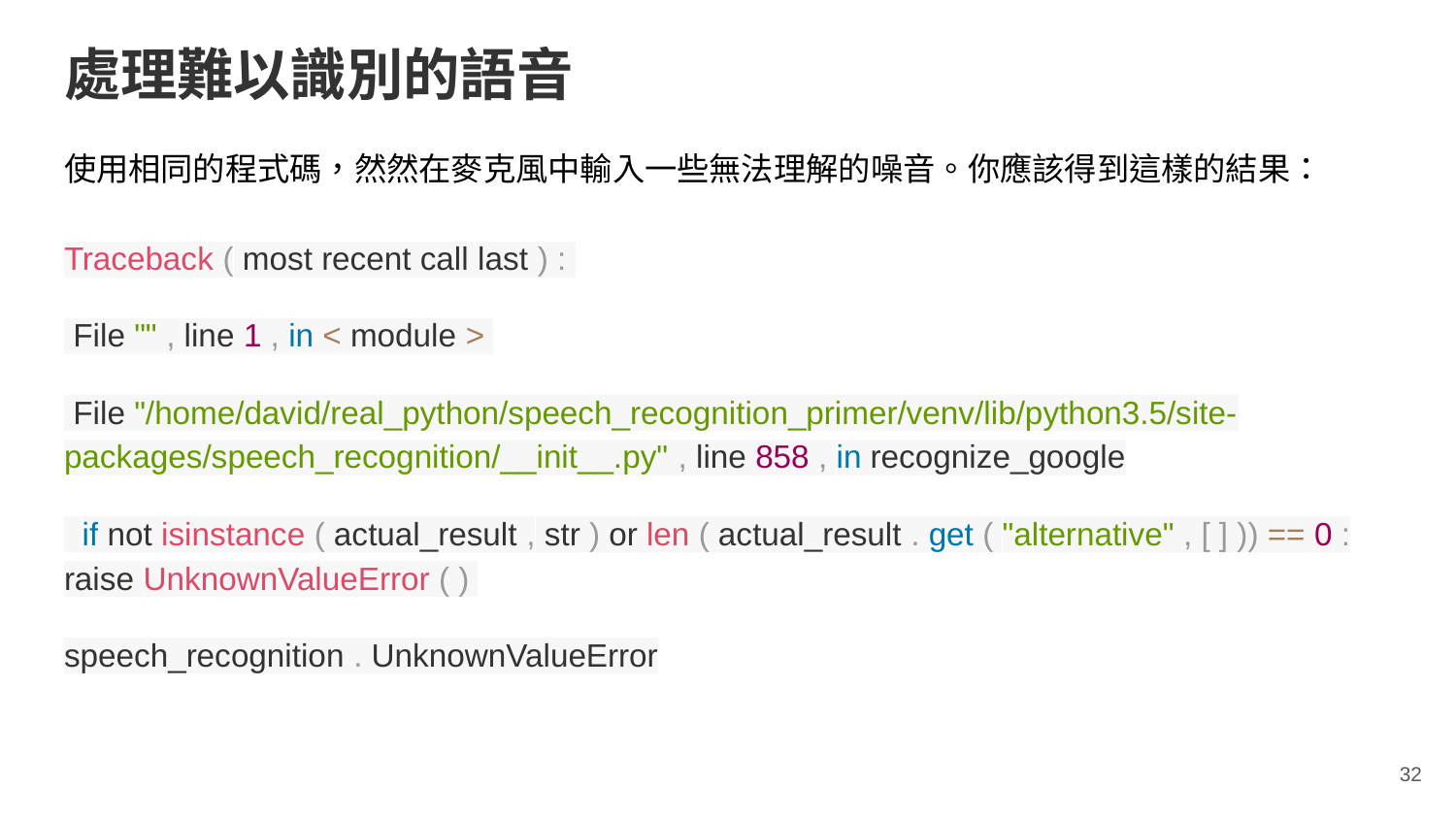

# 處理難以識別的語音
使用相同的程式碼，然然在麥克風中輸入一些無法理解的噪音。你應該得到這樣的結果：
Traceback ( most recent call last ) :
 File "" , line 1 , in < module >
 File "/home/david/real_python/speech_recognition_primer/venv/lib/python3.5/site-packages/speech_recognition/__init__.py" , line 858 , in recognize_google
  if not isinstance ( actual_result , str ) or len ( actual_result . get ( "alternative" , [ ] )) == 0 : raise UnknownValueError ( )
speech_recognition . UnknownValueError

32